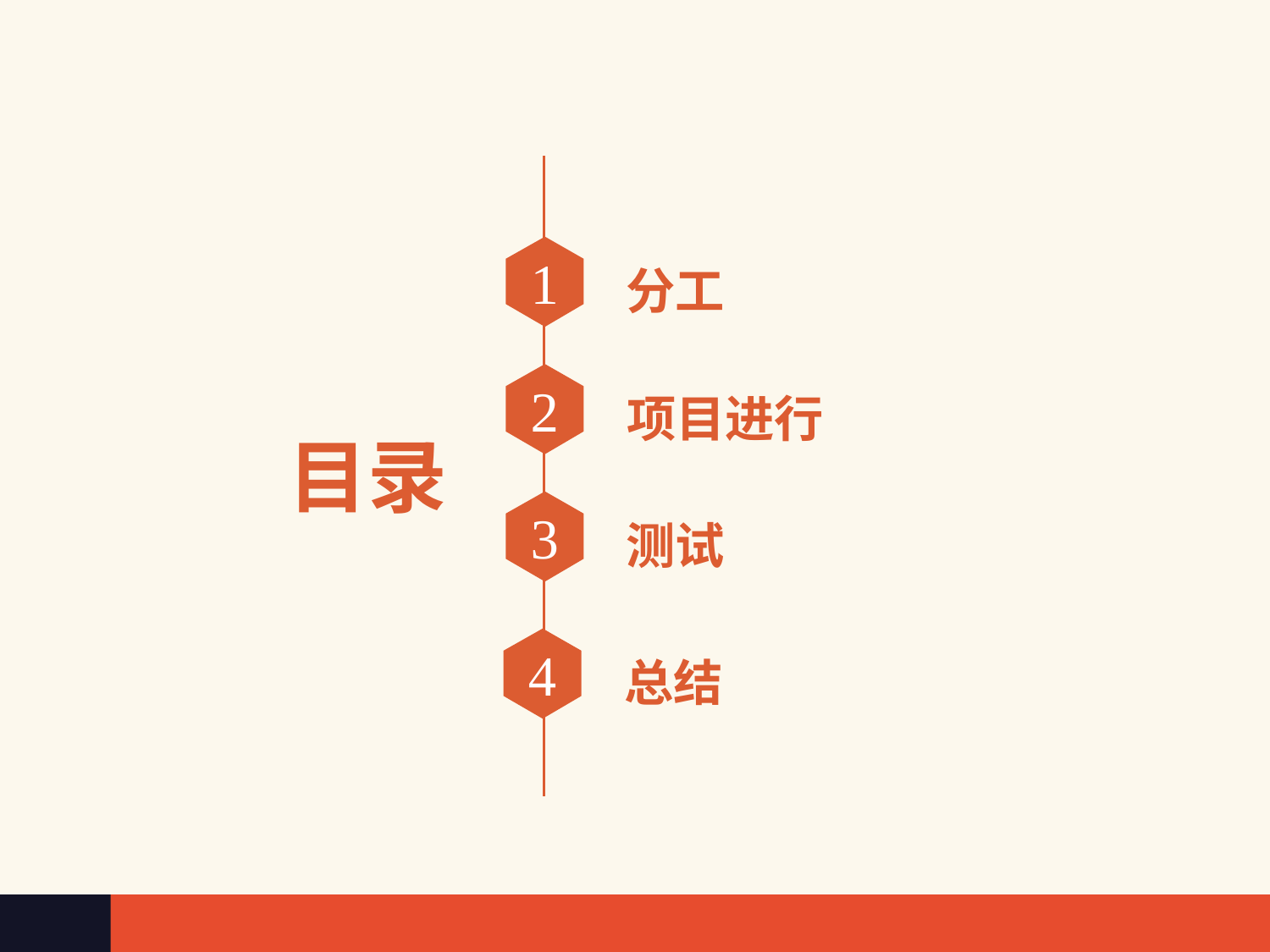

1
分工
2
项目进行
目录
3
测试
4
总结